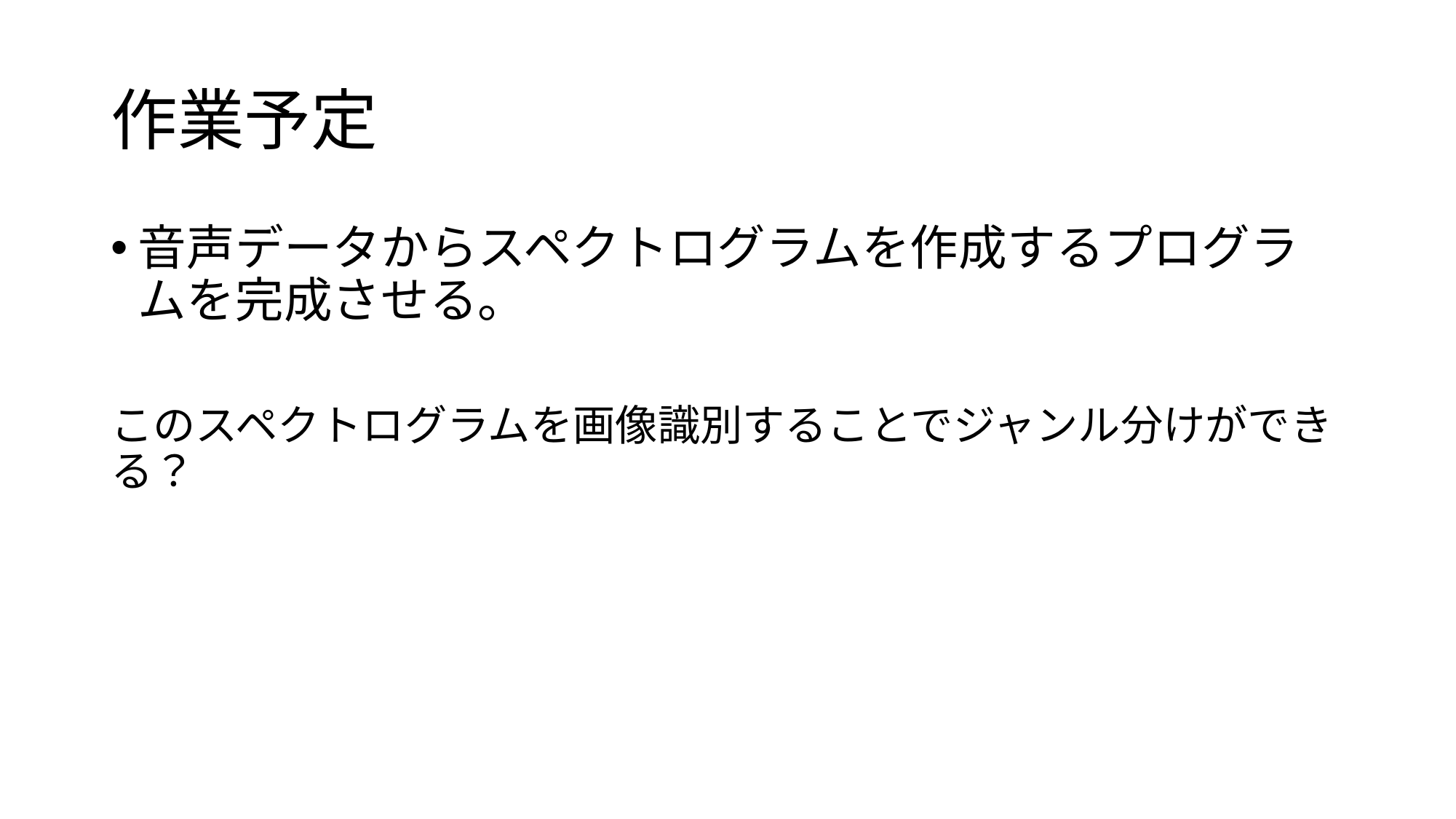

# 作業予定
音声データからスペクトログラムを作成するプログラムを完成させる。

このスペクトログラムを画像識別することでジャンル分けができる？